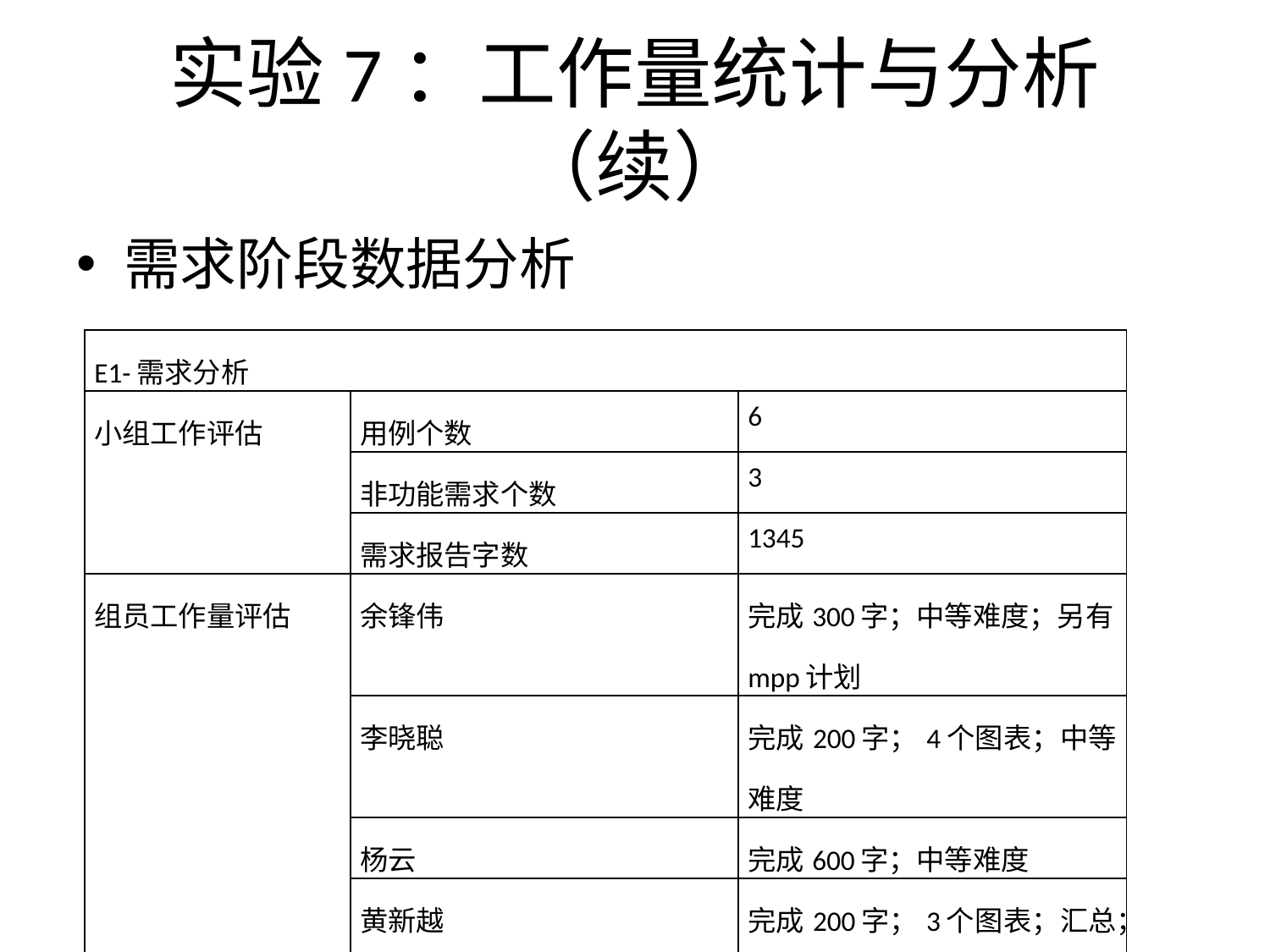

# 实验7：工作量统计与分析（续）
需求阶段数据分析
| E1-需求分析 |  |  |
| --- | --- | --- |
| 小组工作评估 | 用例个数 | 6 |
|  | 非功能需求个数 | 3 |
|  | 需求报告字数 | 1345 |
| 组员工作量评估 | 余锋伟 | 完成300字；中等难度；另有mpp计划 |
|  | 李晓聪 | 完成200字；4个图表；中等难度 |
|  | 杨云 | 完成600字；中等难度 |
|  | 黄新越 | 完成200字；3个图表；汇总；中等难度 |